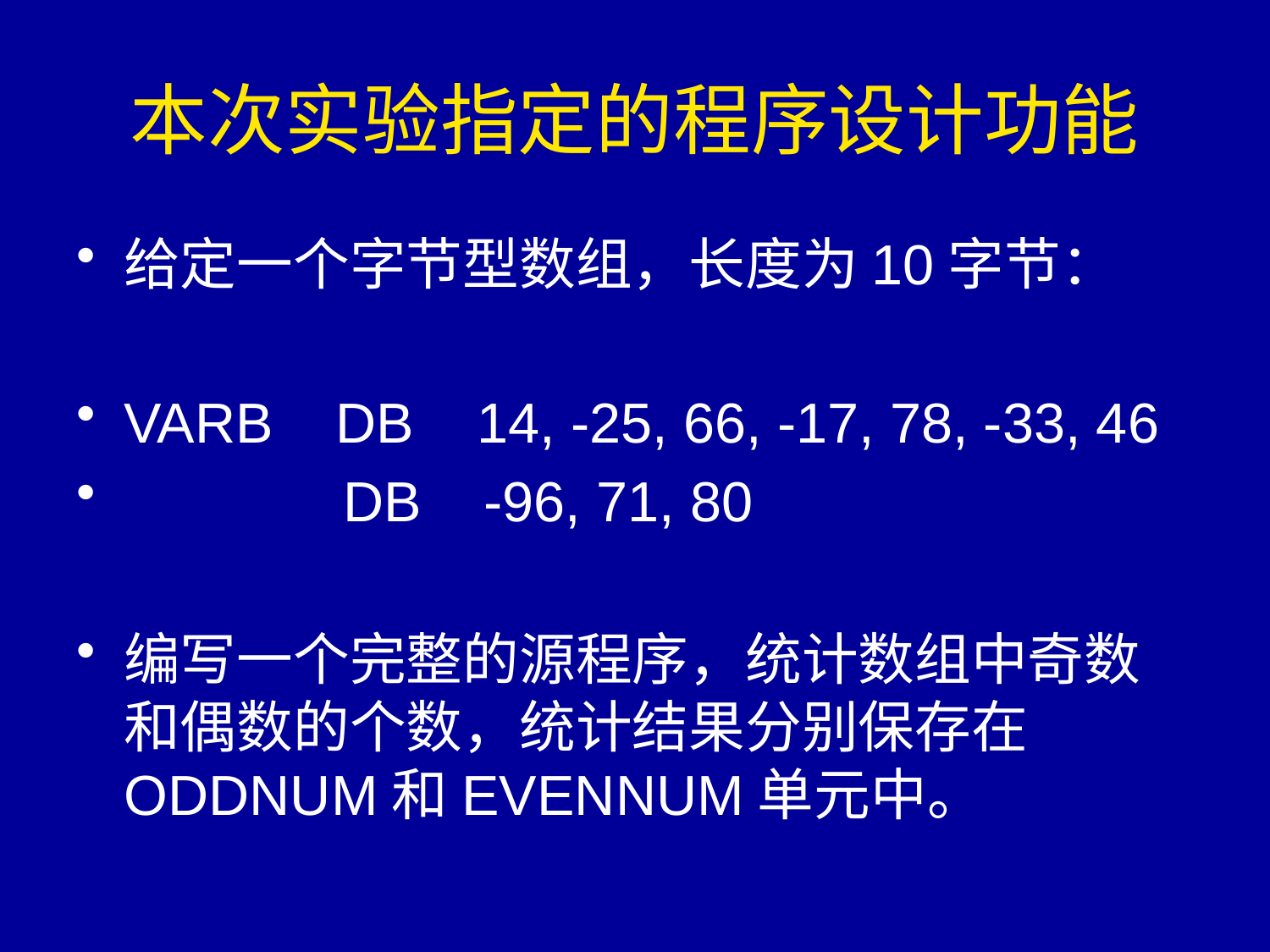

# 本次实验指定的程序设计功能
给定一个字节型数组，长度为10字节：

VARB    DB    14, -25, 66, -17, 78, -33, 46
              DB    -96, 71, 80

编写一个完整的源程序，统计数组中奇数和偶数的个数，统计结果分别保存在ODDNUM和EVENNUM单元中。